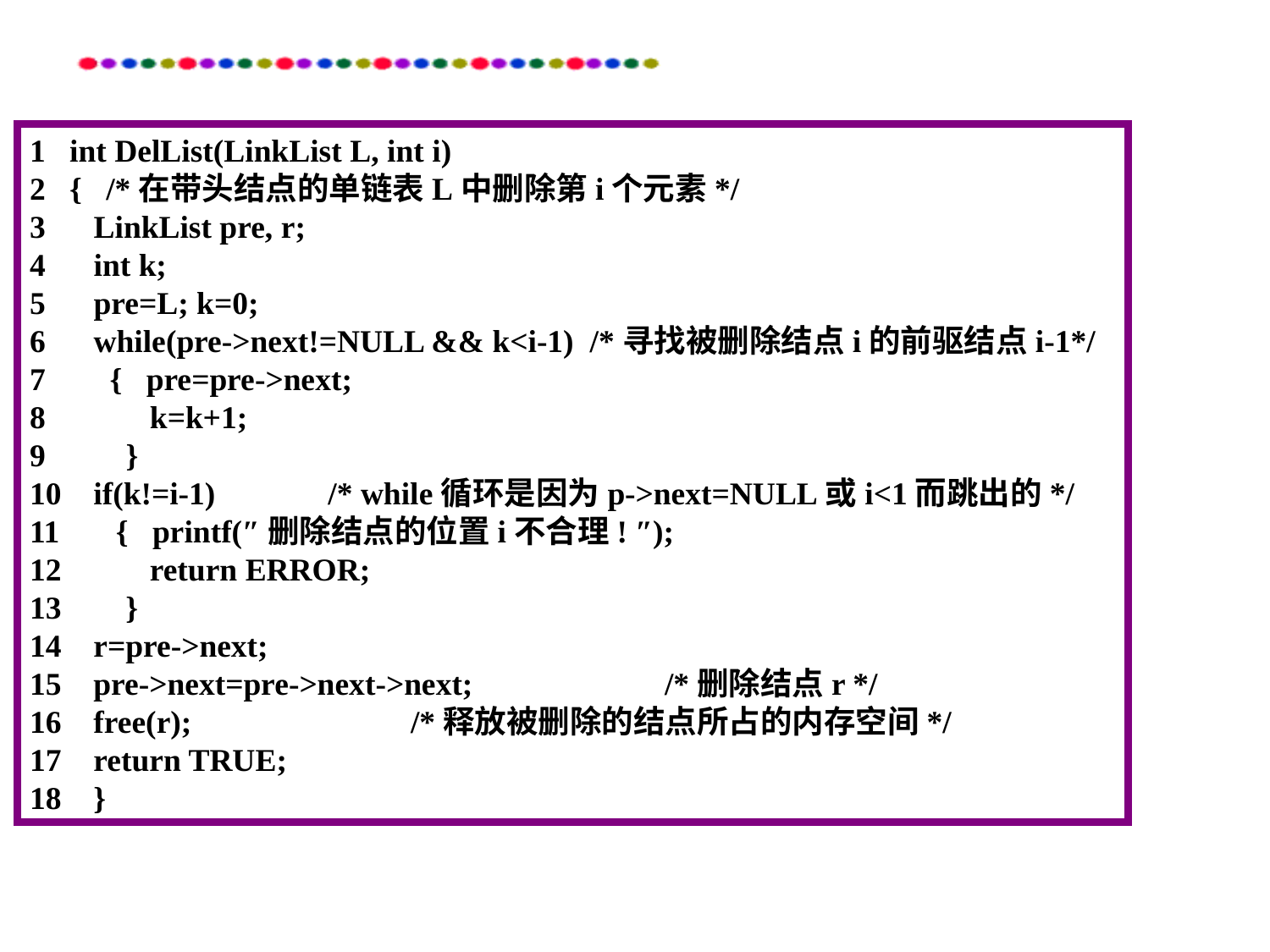

1   int DelList(LinkList L, int i)
2   {   /*在带头结点的单链表L中删除第i个元素*/
3      LinkList pre, r;
4      int k;
5      pre=L; k=0;
6      while(pre->next!=NULL && k<i-1)  /*寻找被删除结点i的前驱结点i-1*/
7        {   pre=pre->next;
8             k=k+1;
9          }
10    if(k!=i-1)              /* while循环是因为p->next=NULL或i<1而跳出的*/
11       {   printf(″删除结点的位置i不合理! ″);
12           return ERROR;
13        }
14    r=pre->next;
15    pre->next=pre->next->next;  		/*删除结点r */
16    free(r);                     	/*释放被删除的结点所占的内存空间*/
17    return TRUE;
18    }